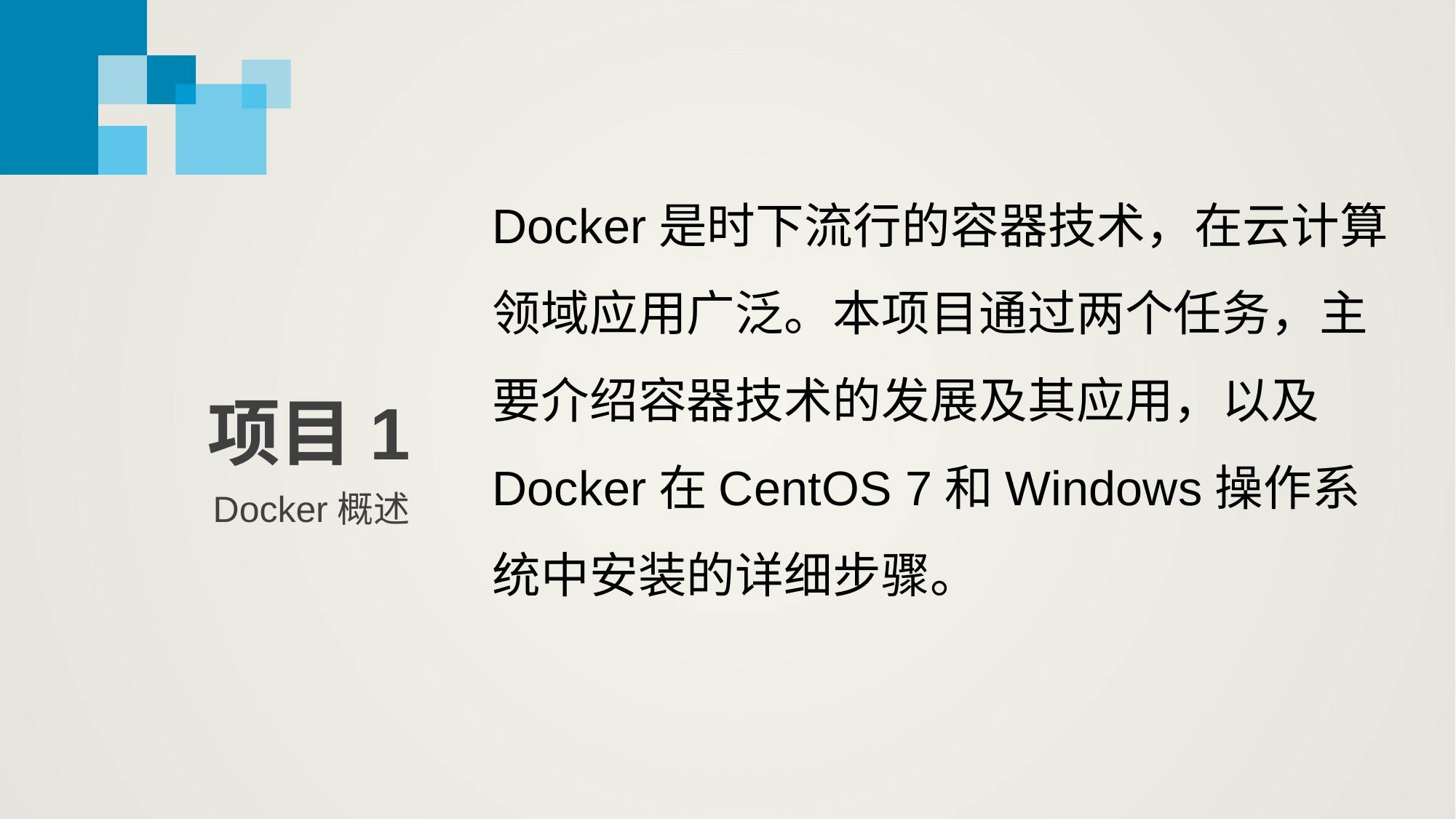

Docker是时下流行的容器技术，在云计算领域应用广泛。本项目通过两个任务，主要介绍容器技术的发展及其应用，以及Docker在CentOS 7和Windows操作系统中安装的详细步骤。
项目1
Docker概述